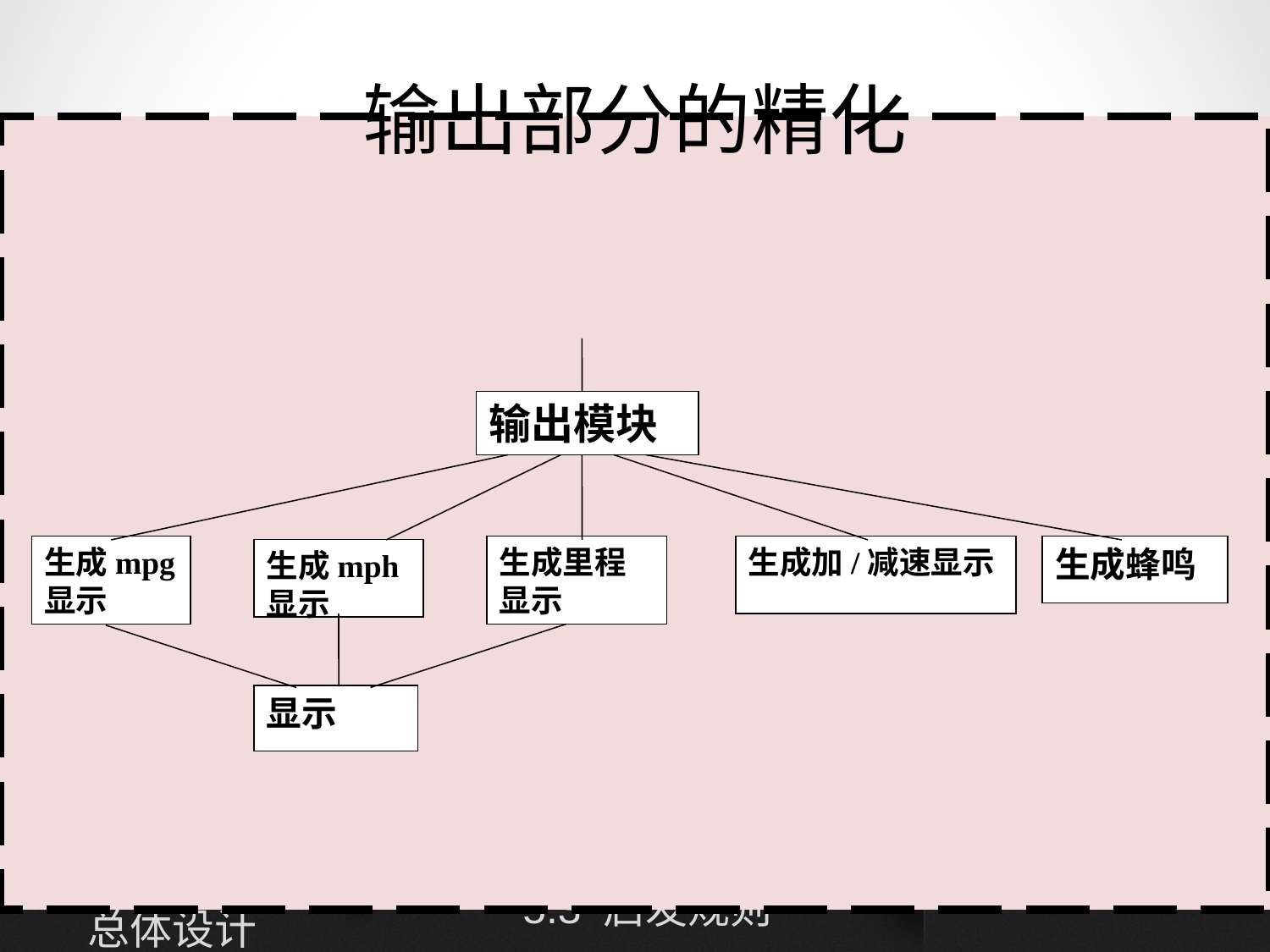

输出部分的精化

输出模块

生成mpg
显示
生成里程
显示
生成加/减速显示
生成蜂鸣

生成mph
显示

显示
第5章
总体设计
5.3 启发规则